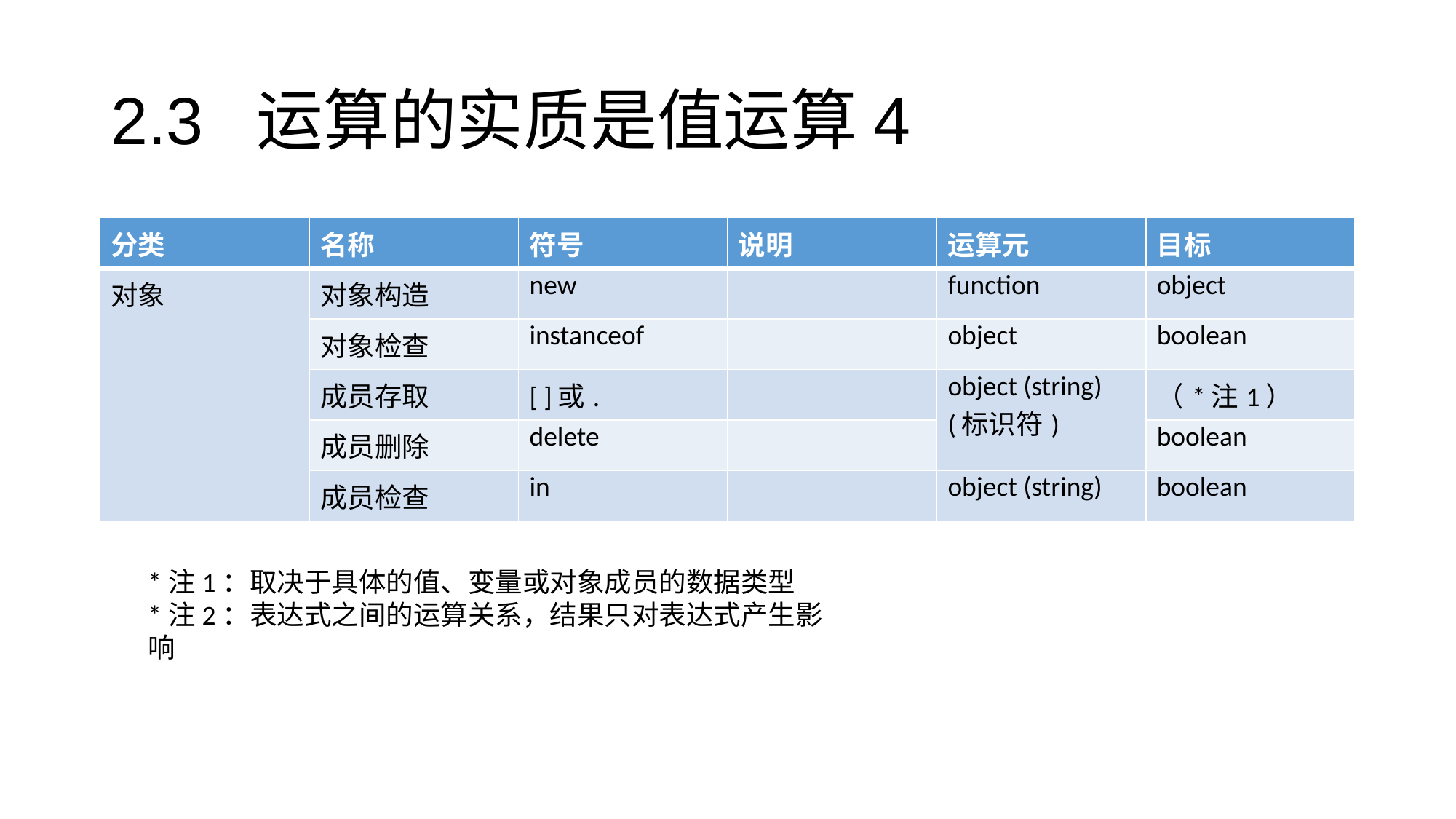

# 2.3  运算的实质是值运算4
| 分类 | 名称 | 符号 | 说明 | 运算元 | 目标 |
| --- | --- | --- | --- | --- | --- |
| 对象 | 对象构造 | new |  | function | object |
|  | 对象检查 | instanceof |  | object | boolean |
|  | 成员存取 | [ ]或. |  | object (string) (标识符) | （\*注1） |
|  | 成员删除 | delete |  |  | boolean |
|  | 成员检查 | in |  | object (string) | boolean |
*注1：取决于具体的值、变量或对象成员的数据类型
*注2：表达式之间的运算关系，结果只对表达式产生影响